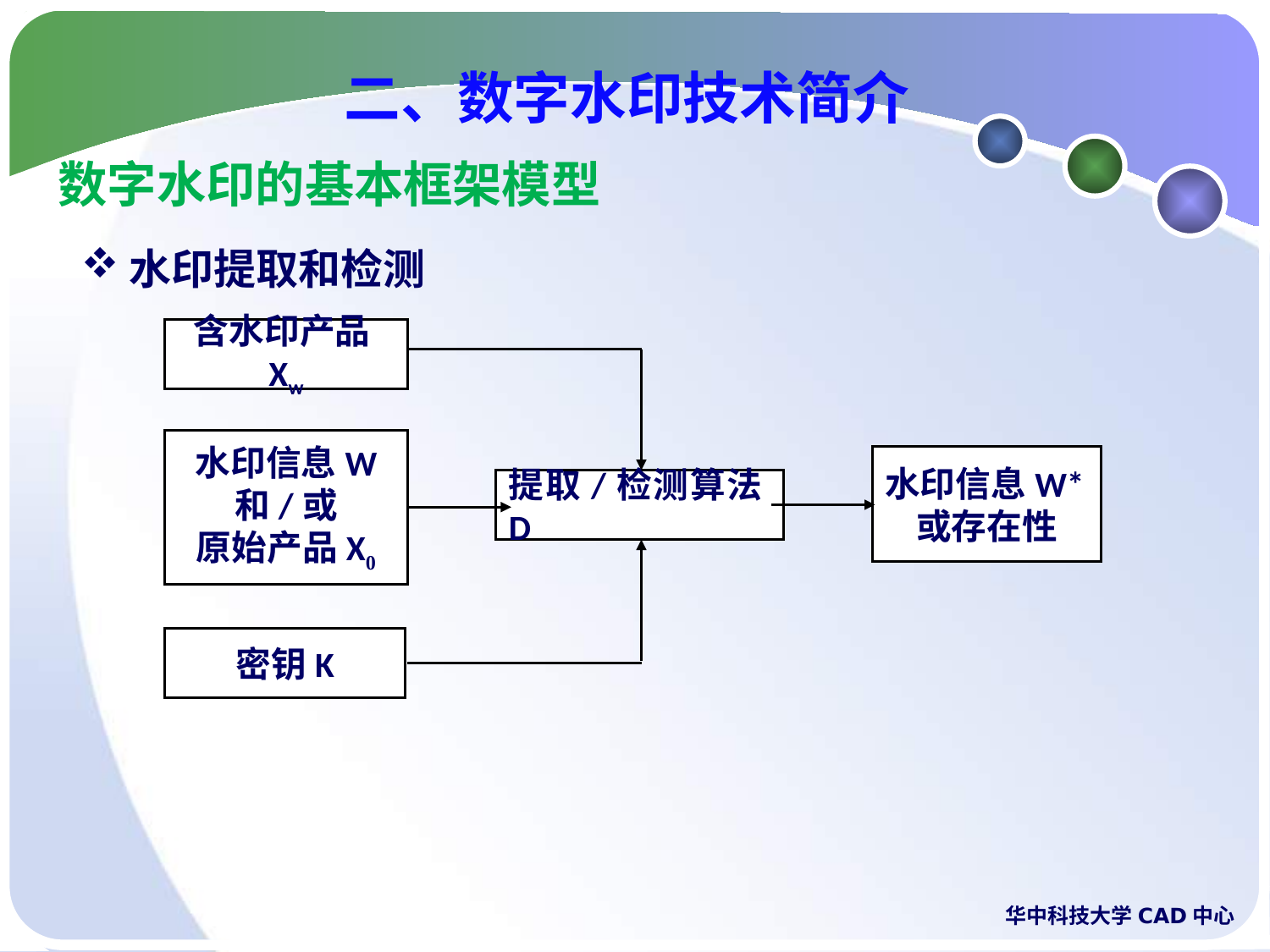

二、数字水印技术简介
# 数字水印的基本框架模型
水印提取和检测

含水印产品Xw
水印信息W
和/或
原始产品X0
水印信息W*或存在性
提取/检测算法D
密钥K
华中科技大学CAD中心